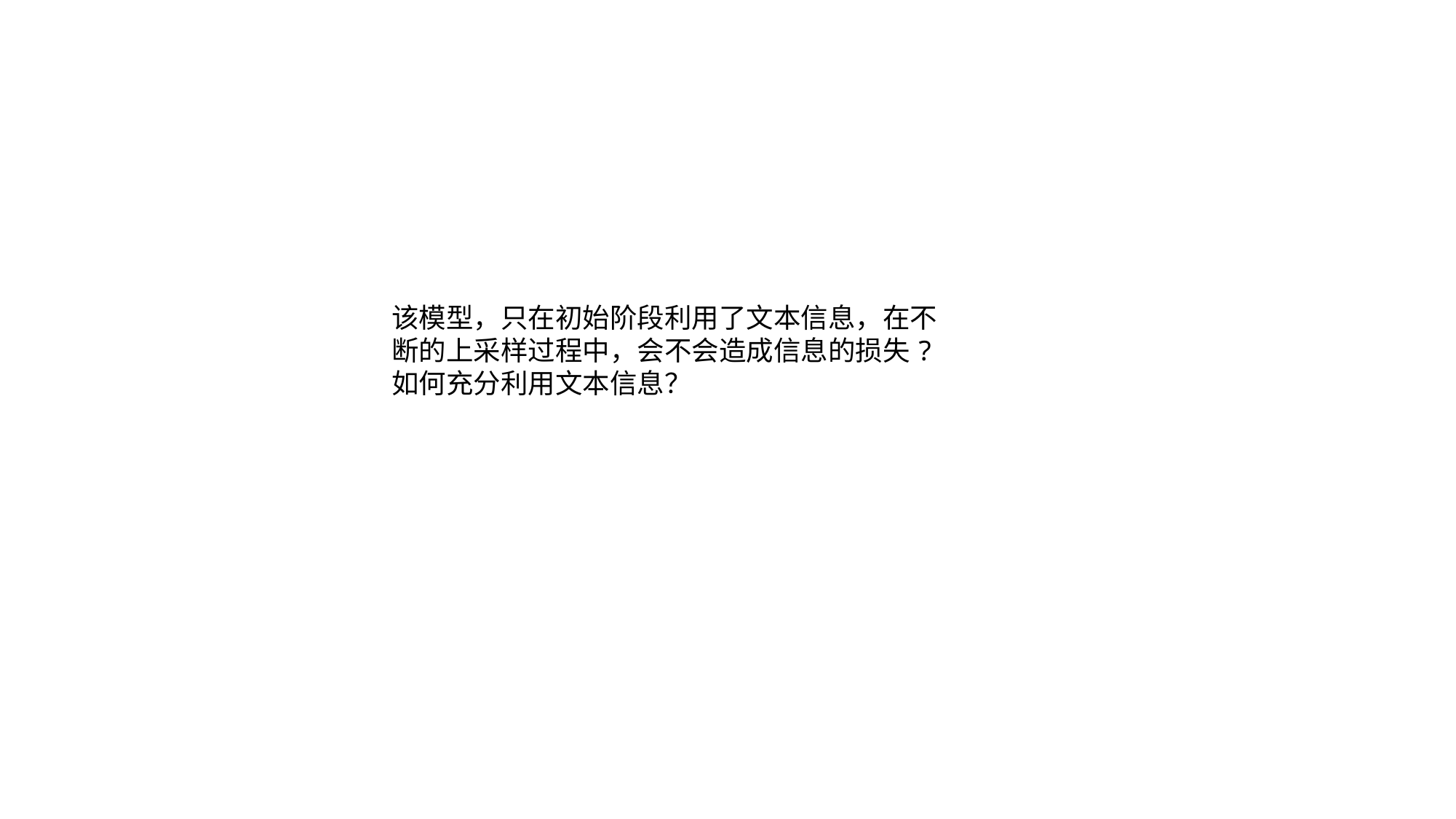

该模型，只在初始阶段利用了文本信息，在不断的上采样过程中，会不会造成信息的损失?
如何充分利用文本信息？